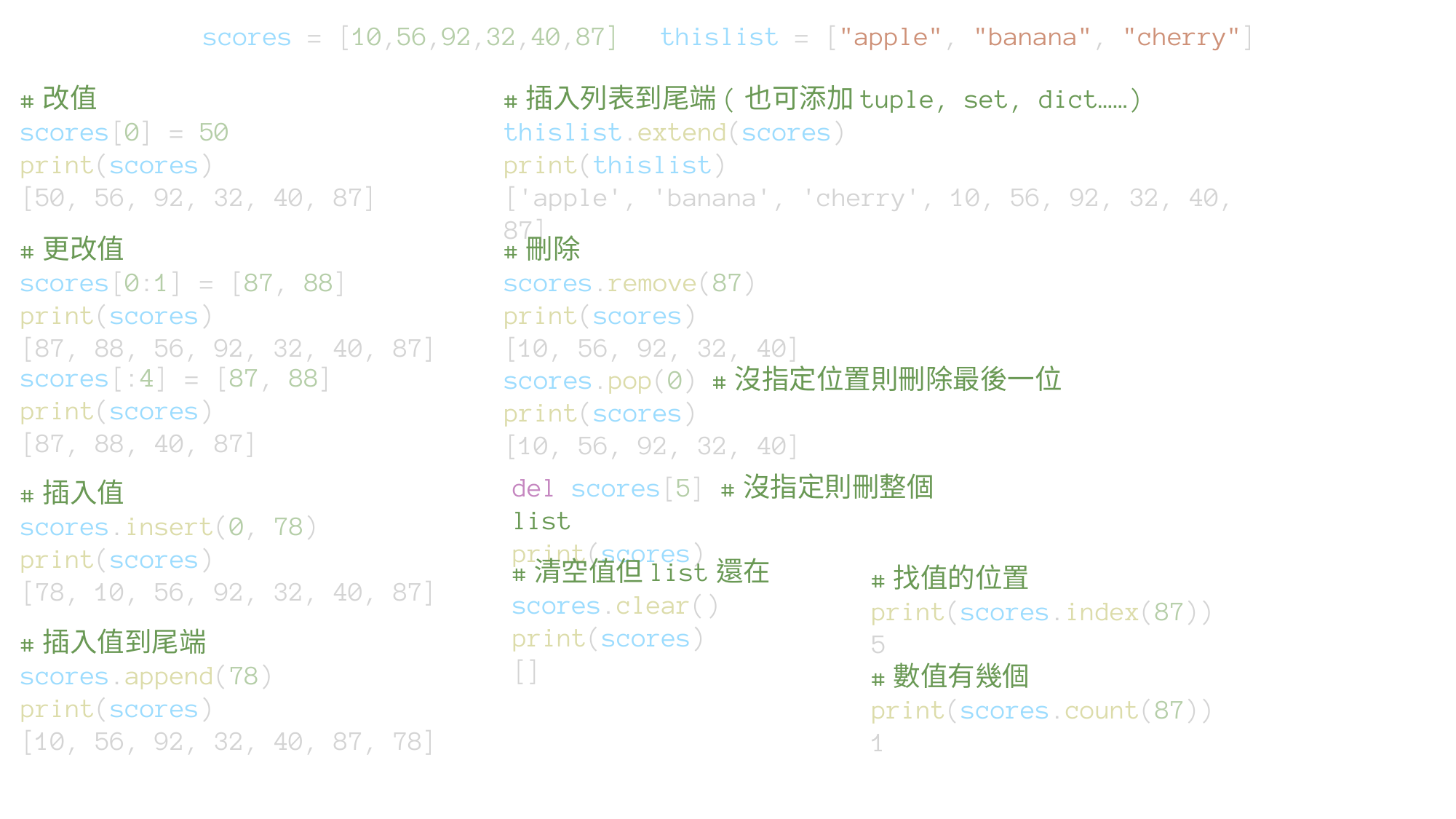

scores = [10,56,92,32,40,87]
thislist = ["apple", "banana", "cherry"]
#改值
scores[0] = 50
print(scores)
[50, 56, 92, 32, 40, 87]
#插入列表到尾端(也可添加tuple, set, dict……)
thislist.extend(scores)
print(thislist)
['apple', 'banana', 'cherry', 10, 56, 92, 32, 40, 87]
#更改值
scores[0:1] = [87, 88]
print(scores)
[87, 88, 56, 92, 32, 40, 87]

#刪除
scores.remove(87)
print(scores)
[10, 56, 92, 32, 40]
scores[:4] = [87, 88]
print(scores)
[87, 88, 40, 87]
scores.pop(0) #沒指定位置則刪除最後一位
print(scores)
[10, 56, 92, 32, 40]
del scores[5] #沒指定則刪整個list
print(scores)
#插入值
scores.insert(0, 78)
print(scores)
[78, 10, 56, 92, 32, 40, 87]
#清空值但list還在
scores.clear()
print(scores)
[]
#找值的位置
print(scores.index(87))
5
#數值有幾個
print(scores.count(87))
1
#插入值到尾端
scores.append(78)
print(scores)
[10, 56, 92, 32, 40, 87, 78]